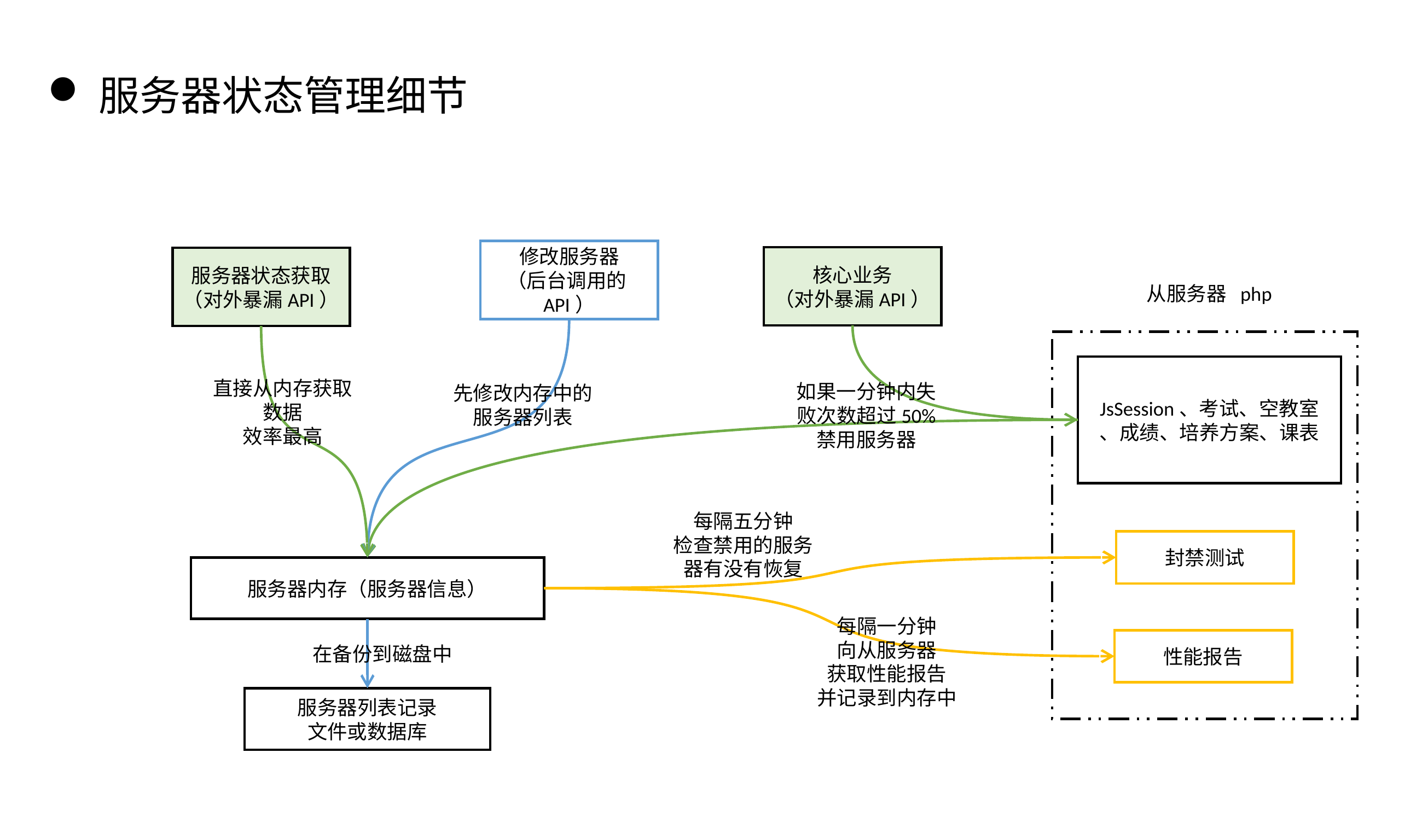

服务器状态管理细节
修改服务器
（后台调用的API）
核心业务
（对外暴漏API）
服务器状态获取
（对外暴漏API）
从服务器  php

先修改内存中的
服务器列表
JsSession、考试、空教室
、成绩、培养方案、课表
直接从内存获取
数据
效率最高
如果一分钟内失
败次数超过50%
禁用服务器
每隔五分钟
检查禁用的服务
器有没有恢复
封禁测试
服务器内存（服务器信息）
每隔一分钟
向从服务器
获取性能报告
并记录到内存中
在备份到磁盘中
性能报告
服务器列表记录
文件或数据库